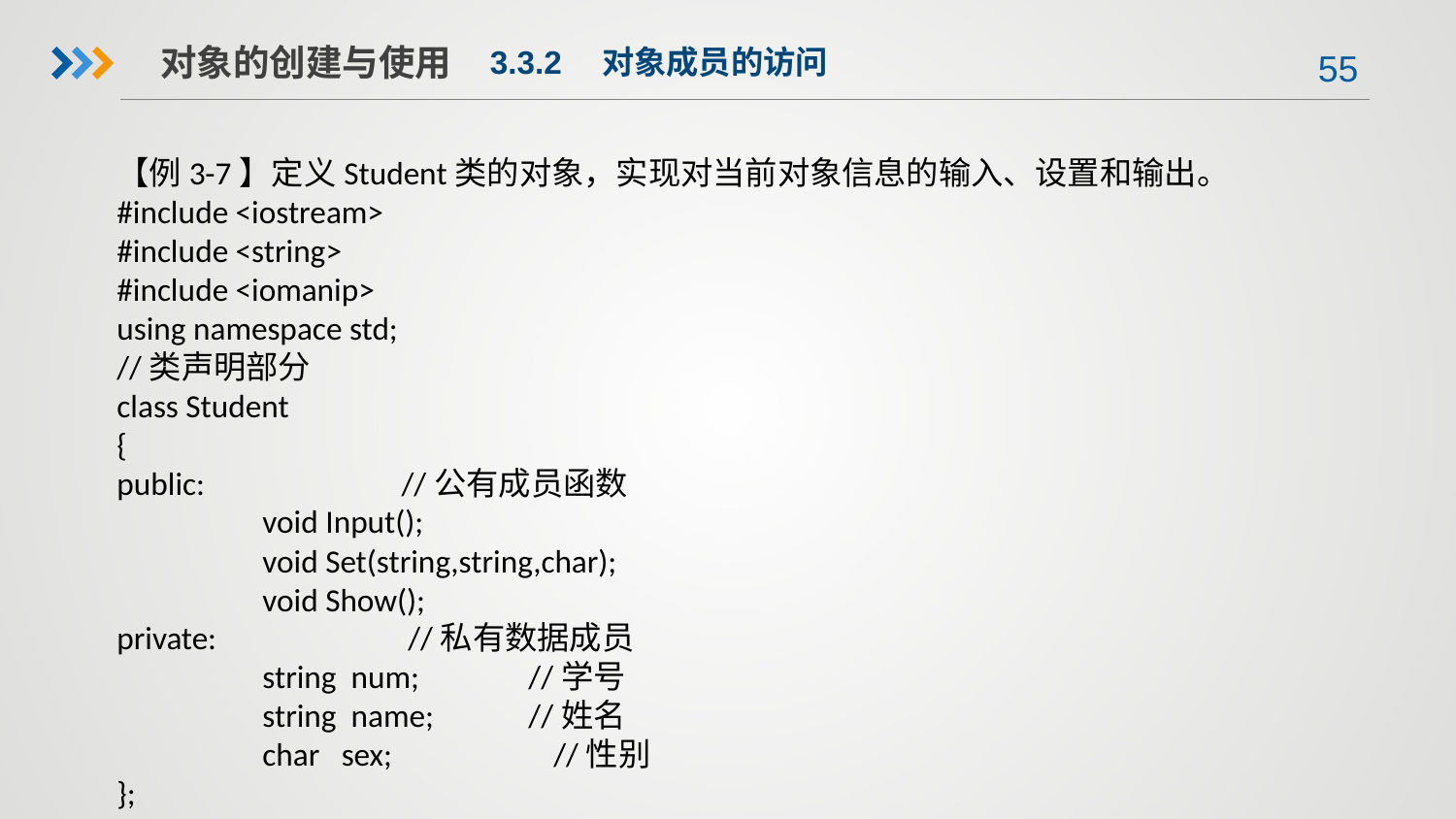

对象的创建与使用
3.3.2　对象成员的访问
【例3-7】定义Student类的对象，实现对当前对象信息的输入、设置和输出。
#include <iostream>
#include <string>
#include <iomanip>
using namespace std;
//类声明部分
class Student
{
public:                           //公有成员函数
	void Input();
	void Set(string,string,char);
	void Show();
private:                         	//私有数据成员
	string  num;               //学号
	string  name;             //姓名
	char   sex;                 	//性别
};